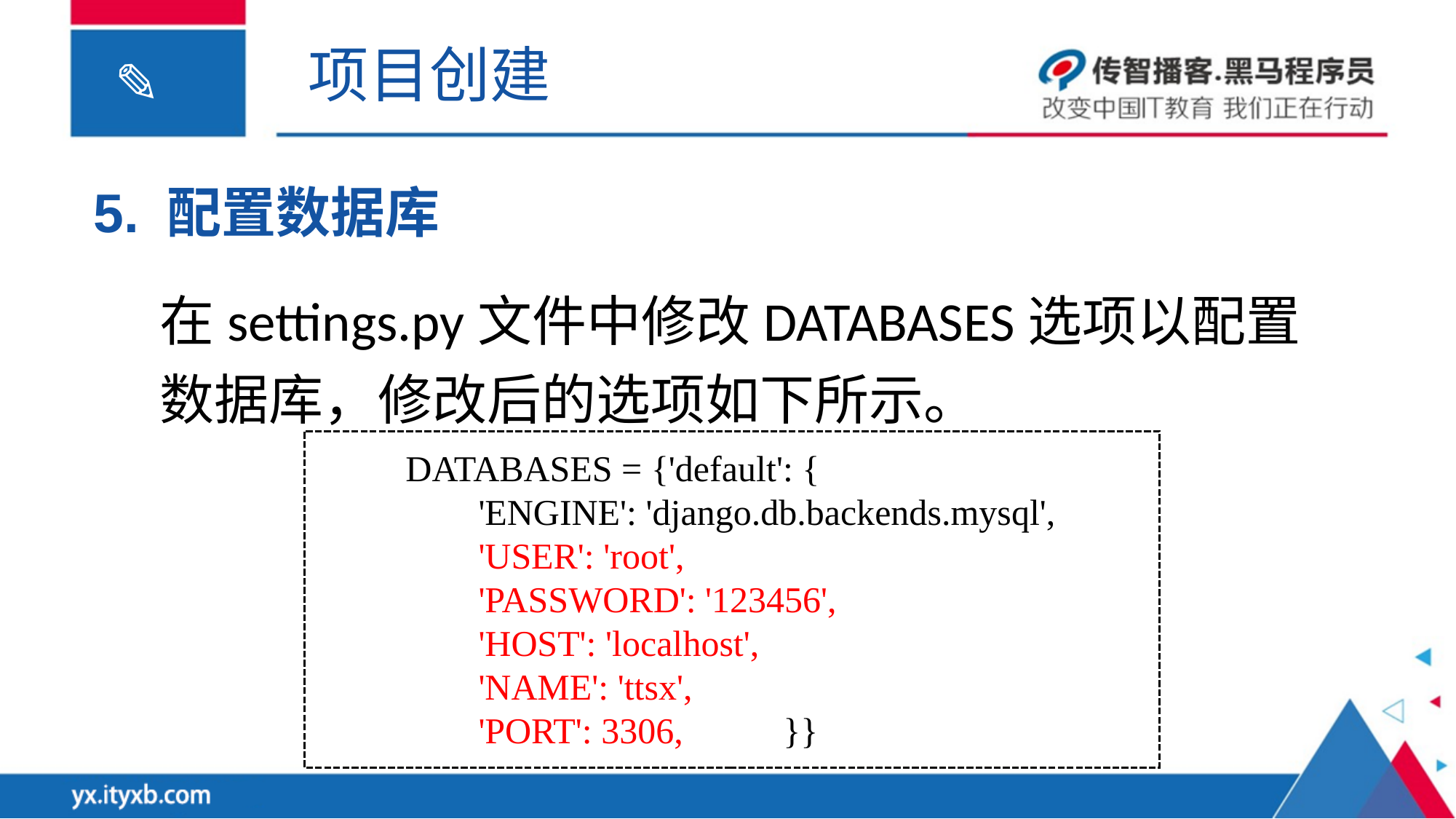

项目创建
5. 配置数据库
在settings.py文件中修改DATABASES选项以配置数据库，修改后的选项如下所示。

DATABASES = {'default': {
        'ENGINE': 'django.db.backends.mysql',
        'USER': 'root',
        'PASSWORD': '123456',
        'HOST': 'localhost',
        'NAME': 'ttsx',
        'PORT': 3306,           }}